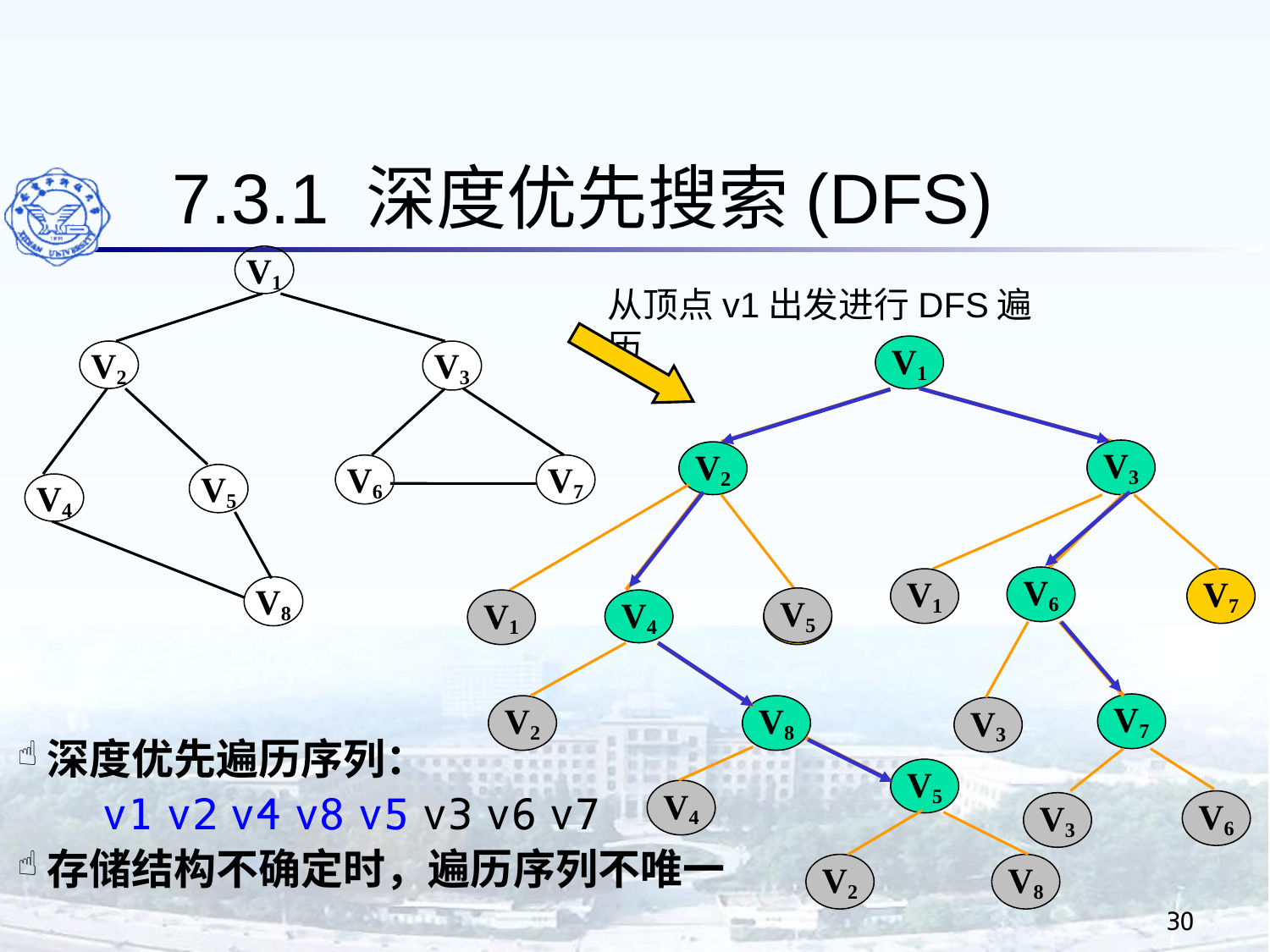

7.3.1 深度优先搜索(DFS)
V1

V2

V3

V6

V7

V5

V4

V8
从顶点v1出发进行DFS遍历
V1

V3

V2

V1
V4

V5

V6

V1
V7
V5

V7

V3

V2
V8

深度优先遍历序列：
       v1 v2 v4 v8 v5 v3 v6 v7
存储结构不确定时，遍历序列不唯一

V5

V4

V6
V3

V2
V8
30